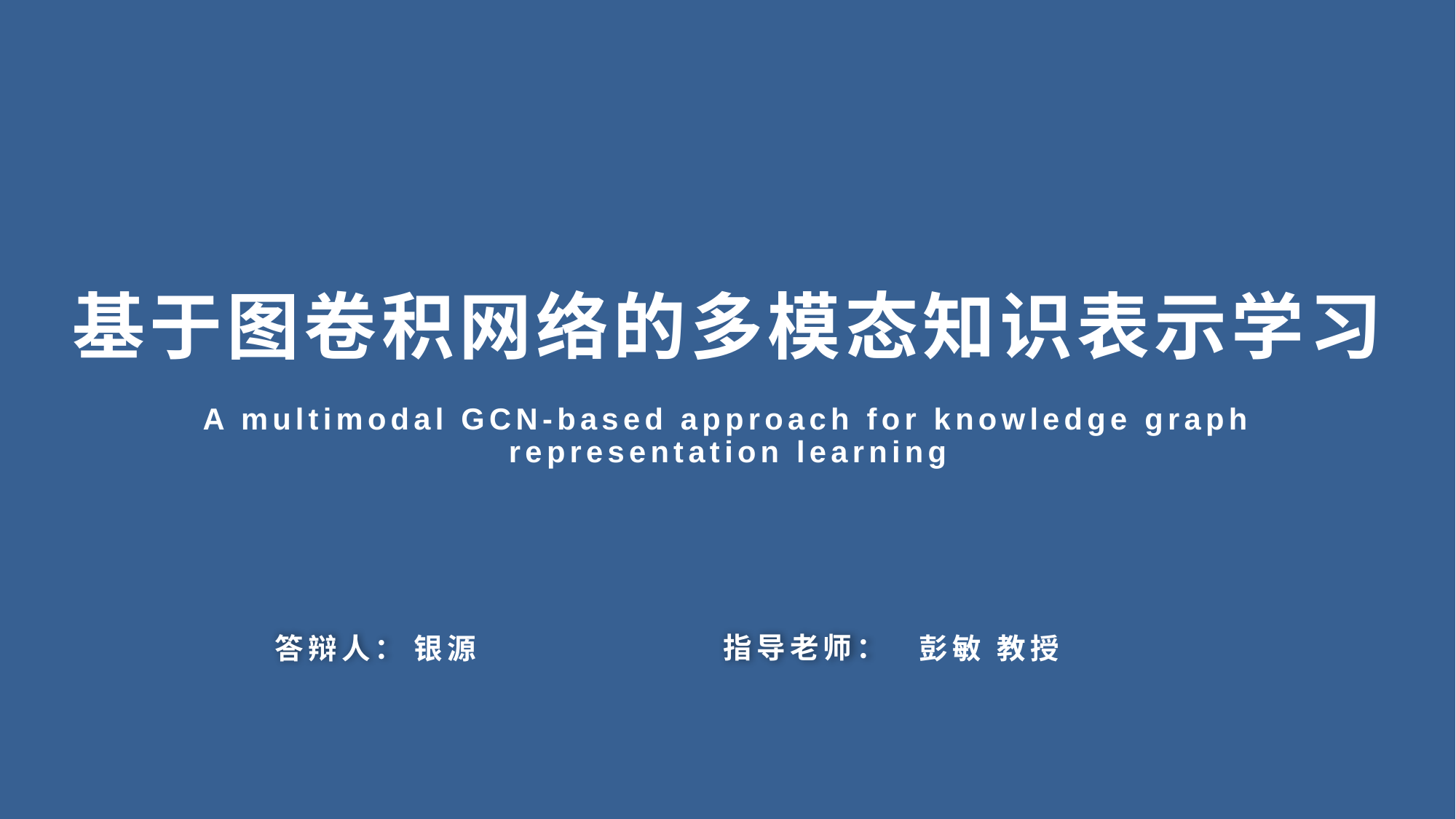

基于图卷积网络的多模态知识表示学习

A multimodal GCN-based approach for knowledge graph representation learning
指导老师：
答辩人：
彭敏 教授
银源